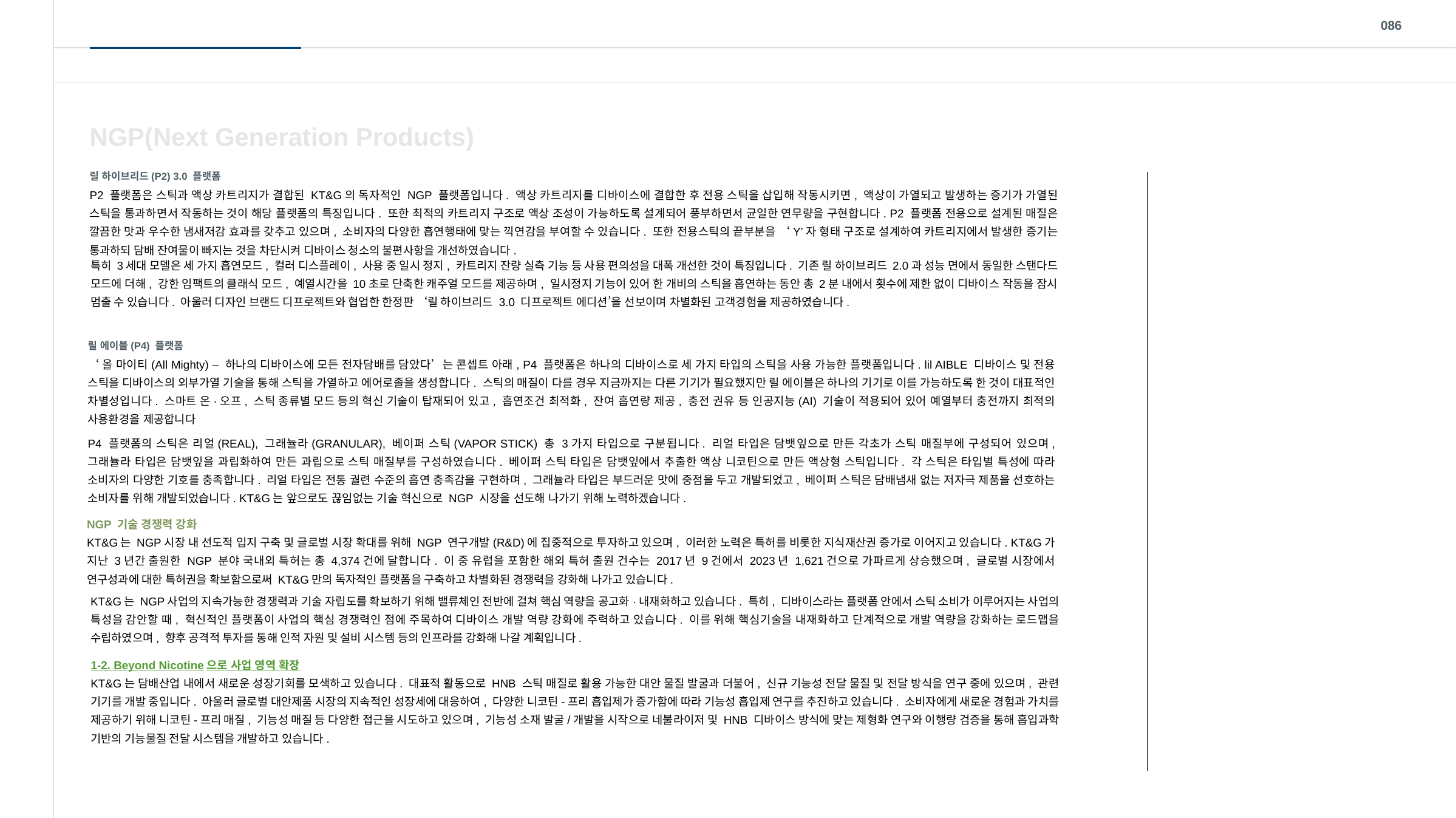

086
NGP(Next Generation Products)
릴 하이브리드(P2) 3.0 플랫폼
P2 플랫폼은 스틱과 액상 카트리지가 결합된 KT&G의 독자적인 NGP 플랫폼입니다. 액상 카트리지를 디바이스에 결합한 후 전용 스틱을 삽입해 작동시키면, 액상이 가열되고 발생하는 증기가 가열된 스틱을 통과하면서 작동하는 것이 해당 플랫폼의 특징입니다. 또한 최적의 카트리지 구조로 액상 조성이 가능하도록 설계되어 풍부하면서 균일한 연무량을 구현합니다. P2 플랫폼 전용으로 설계된 매질은 깔끔한 맛과 우수한 냄새저감 효과를 갖추고 있으며, 소비자의 다양한 흡연행태에 맞는 끽연감을 부여할 수 있습니다. 또한 전용스틱의 끝부분을 ‘Y’자 형태 구조로 설계하여 카트리지에서 발생한 증기는 통과하되 담배 잔여물이 빠지는 것을 차단시켜 디바이스 청소의 불편사항을 개선하였습니다.

특히 3세대 모델은 세 가지 흡연모드, 컬러 디스플레이, 사용 중 일시 정지, 카트리지 잔량 실측 기능 등 사용 편의성을 대폭 개선한 것이 특징입니다. 기존 릴 하이브리드 2.0과 성능 면에서 동일한 스탠다드 모드에 더해, 강한 임팩트의 클래식 모드, 예열시간을 10초로 단축한 캐주얼 모드를 제공하며, 일시정지 기능이 있어 한 개비의 스틱을 흡연하는 동안 총 2분 내에서 횟수에 제한 없이 디바이스 작동을 잠시 멈출 수 있습니다. 아울러 디자인 브랜드 디프로젝트와 협업한 한정판 ‘릴 하이브리드 3.0 디프로젝트 에디션’을 선보이며 차별화된 고객경험을 제공하였습니다.
릴 에이블(P4) 플랫폼
‘올 마이티(All Mighty) – 하나의 디바이스에 모든 전자담배를 담았다’는 콘셉트 아래, P4 플랫폼은 하나의 디바이스로 세 가지 타입의 스틱을 사용 가능한 플랫폼입니다. lil AIBLE 디바이스 및 전용 스틱을 디바이스의 외부가열 기술을 통해 스틱을 가열하고 에어로졸을 생성합니다. 스틱의 매질이 다를 경우 지금까지는 다른 기기가 필요했지만 릴 에이블은 하나의 기기로 이를 가능하도록 한 것이 대표적인 차별성입니다. 스마트 온·오프, 스틱 종류별 모드 등의 혁신 기술이 탑재되어 있고, 흡연조건 최적화, 잔여 흡연량 제공, 충전 권유 등 인공지능(AI) 기술이 적용되어 있어 예열부터 충전까지 최적의 사용환경을 제공합니다

P4 플랫폼의 스틱은 리얼(REAL), 그래뉼라(GRANULAR), 베이퍼 스틱(VAPOR STICK) 총 3가지 타입으로 구분됩니다. 리얼 타입은 담뱃잎으로 만든 각초가 스틱 매질부에 구성되어 있으며, 그래뉼라 타입은 담뱃잎을 과립화하여 만든 과립으로 스틱 매질부를 구성하였습니다. 베이퍼 스틱 타입은 담뱃잎에서 추출한 액상 니코틴으로 만든 액상형 스틱입니다. 각 스틱은 타입별 특성에 따라 소비자의 다양한 기호를 충족합니다. 리얼 타입은 전통 궐련 수준의 흡연 충족감을 구현하며, 그래뉼라 타입은 부드러운 맛에 중점을 두고 개발되었고, 베이퍼 스틱은 담배냄새 없는 저자극 제품을 선호하는 소비자를 위해 개발되었습니다. KT&G는 앞으로도 끊임없는 기술 혁신으로 NGP 시장을 선도해 나가기 위해 노력하겠습니다.
NGP 기술 경쟁력 강화
KT&G는 NGP시장 내 선도적 입지 구축 및 글로벌 시장 확대를 위해 NGP 연구개발(R&D)에 집중적으로 투자하고 있으며, 이러한 노력은 특허를 비롯한 지식재산권 증가로 이어지고 있습니다. KT&G가 지난 3년간 출원한 NGP 분야 국내외 특허는 총 4,374건에 달합니다. 이 중 유럽을 포함한 해외 특허 출원 건수는 2017년 9건에서 2023년 1,621건으로 가파르게 상승했으며, 글로벌 시장에서 연구성과에 대한 특허권을 확보함으로써 KT&G만의 독자적인 플랫폼을 구축하고 차별화된 경쟁력을 강화해 나가고 있습니다.
KT&G는 NGP사업의 지속가능한 경쟁력과 기술 자립도를 확보하기 위해 밸류체인 전반에 걸쳐 핵심 역량을 공고화·내재화하고 있습니다. 특히, 디바이스라는 플랫폼 안에서 스틱 소비가 이루어지는 사업의 특성을 감안할 때, 혁신적인 플랫폼이 사업의 핵심 경쟁력인 점에 주목하여 디바이스 개발 역량 강화에 주력하고 있습니다. 이를 위해 핵심기술을 내재화하고 단계적으로 개발 역량을 강화하는 로드맵을 수립하였으며, 향후 공격적 투자를 통해 인적 자원 및 설비 시스템 등의 인프라를 강화해 나갈 계획입니다.
1-2. Beyond Nicotine으로 사업 영역 확장
KT&G는 담배산업 내에서 새로운 성장기회를 모색하고 있습니다. 대표적 활동으로 HNB 스틱 매질로 활용 가능한 대안 물질 발굴과 더불어, 신규 기능성 전달 물질 및 전달 방식을 연구 중에 있으며, 관련 기기를 개발 중입니다. 아울러 글로벌 대안제품 시장의 지속적인 성장세에 대응하여, 다양한 니코틴-프리 흡입제가 증가함에 따라 기능성 흡입제 연구를 추진하고 있습니다. 소비자에게 새로운 경험과 가치를 제공하기 위해 니코틴-프리 매질, 기능성 매질 등 다양한 접근을 시도하고 있으며, 기능성 소재 발굴/개발을 시작으로 네불라이저 및 HNB 디바이스 방식에 맞는 제형화 연구와 이행량 검증을 통해 흡입과학 기반의 기능물질 전달 시스템을 개발하고 있습니다.